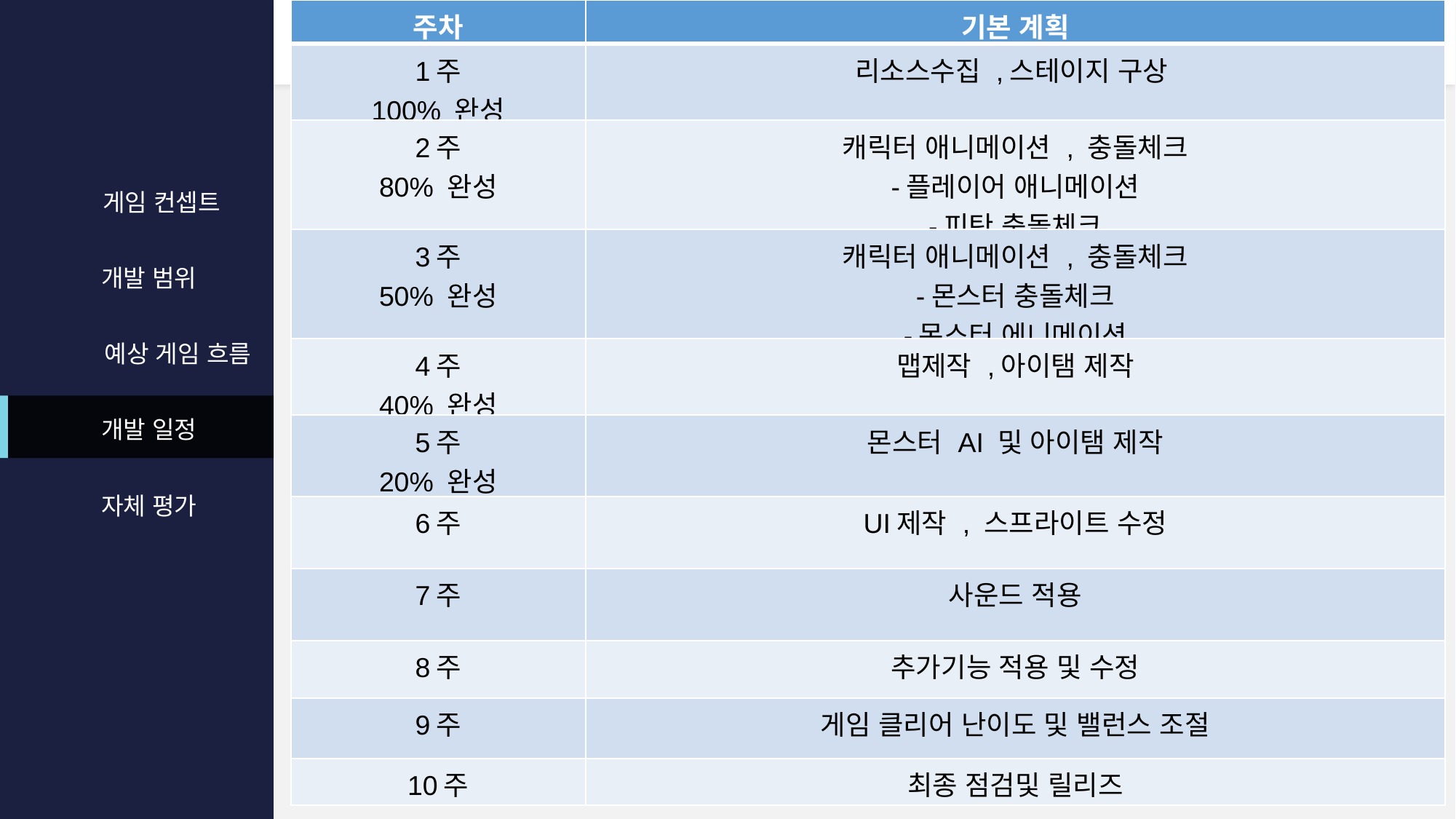

| 주차 | 기본 계획 |
| --- | --- |
| 1주 100% 완성 | 리소스수집 ,스테이지 구상 |
| 2주 80% 완성 | 캐릭터 애니메이션 , 충돌체크 -플레이어 애니메이션 -피탄 충돌체크 |
| 3주 50% 완성 | 캐릭터 애니메이션 , 충돌체크 -몬스터 충돌체크 -몬스터 에니메이션 |
| 4주 40% 완성 | 맵제작 ,아이탬 제작 |
| 5주 20% 완성 | 몬스터 AI 및 아이탬 제작 |
| 6주 | UI제작 , 스프라이트 수정 |
| 7주 | 사운드 적용 |
| 8주 | 추가기능 적용 및 수정 |
| 9주 | 게임 클리어 난이도 및 밸런스 조절 |
| 10주 | 최종 점검및 릴리즈 |